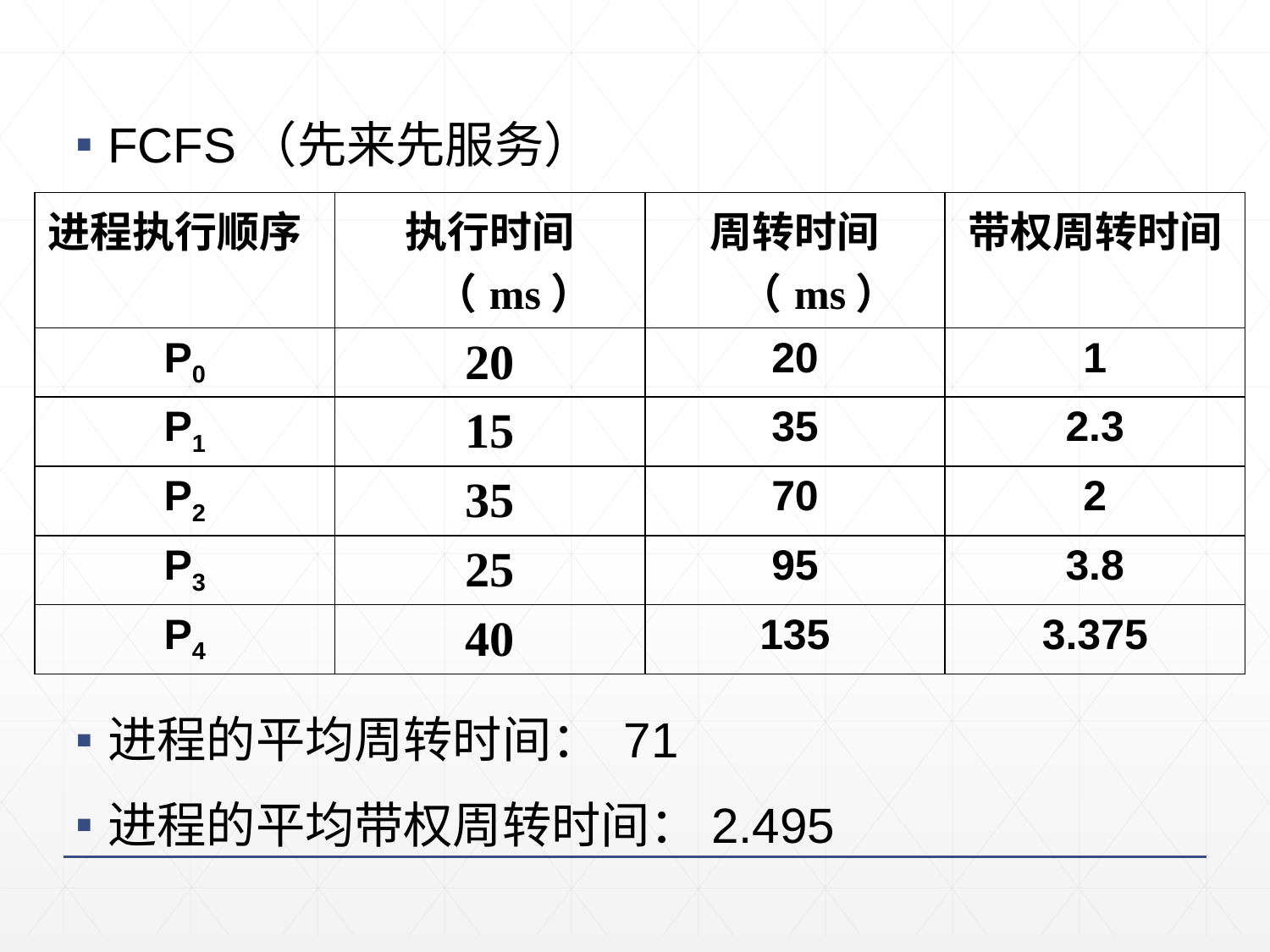

FCFS（先来先服务）

进程的平均周转时间： 71
进程的平均带权周转时间：2.495
| 进程执行顺序 | 执行时间（ms） | 周转时间（ms） | 带权周转时间 |
| --- | --- | --- | --- |
| P0 | 20 | 20 | 1 |
| P1 | 15 | 35 | 2.3 |
| P2 | 35 | 70 | 2 |
| P3 | 25 | 95 | 3.8 |
| P4 | 40 | 135 | 3.375 |